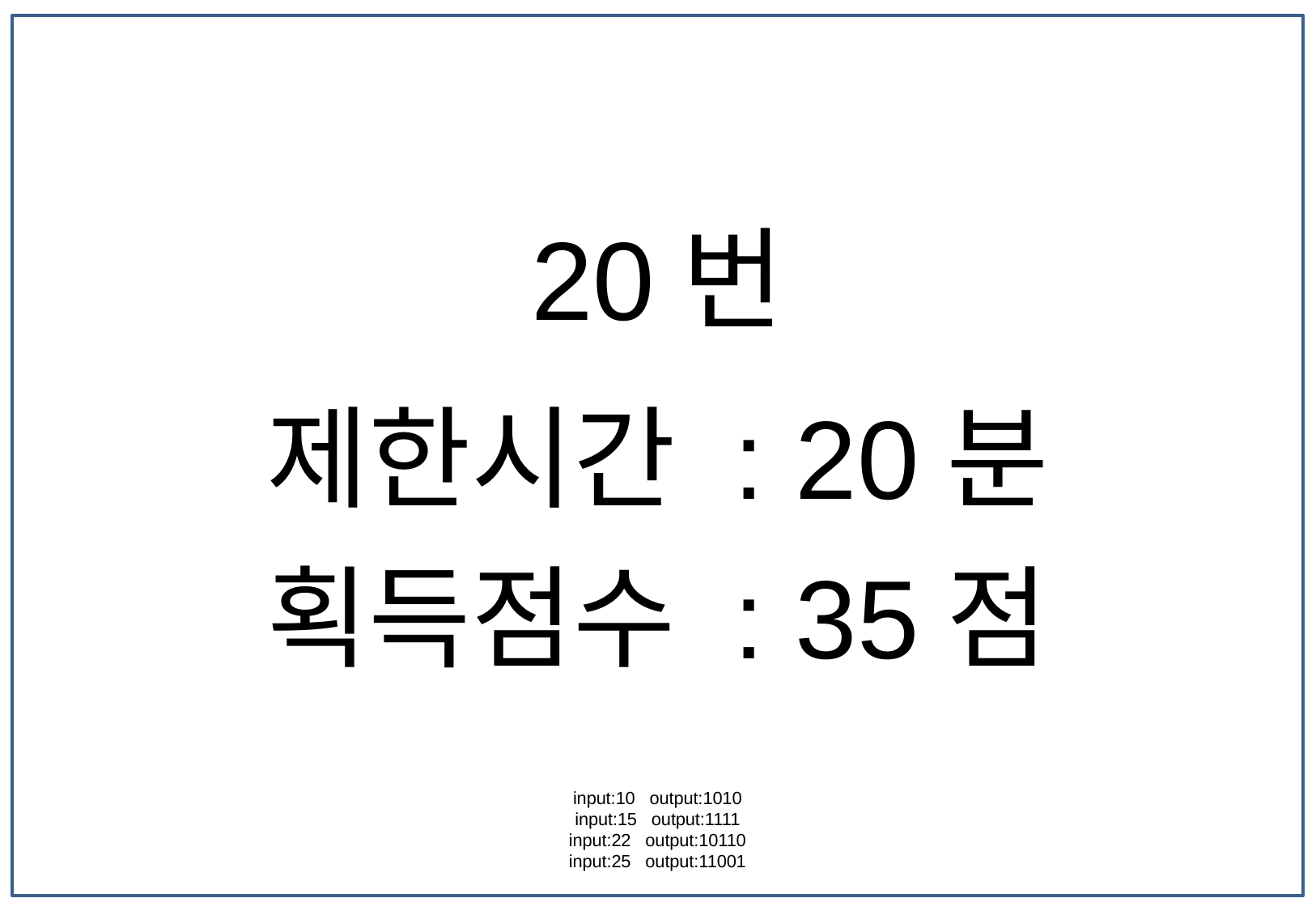

20번
제한시간 : 20분
획득점수 : 35점
input:10   output:1010
input:15   output:1111
input:22   output:10110
input:25   output:11001